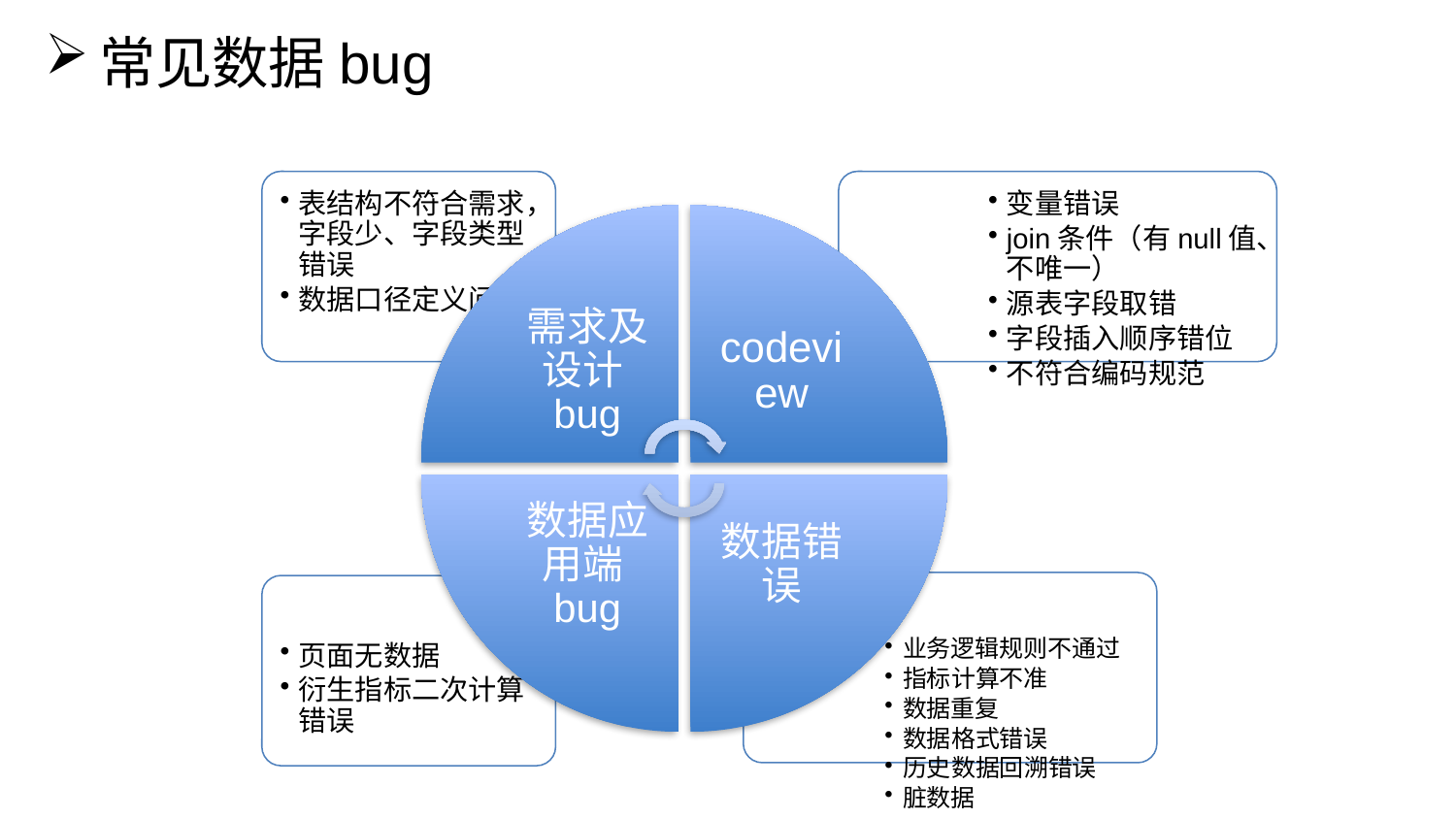

常见数据bug
业务逻辑规则不通过
指标计算不准
数据重复
数据格式错误
历史数据回溯错误
脏数据
页面无数据
衍生指标二次计算错误
变量错误
join条件（有null值、不唯一）
源表字段取错
字段插入顺序错位
不符合编码规范
表结构不符合需求，字段少、字段类型错误
数据口径定义问题
需求及设计bug
codeview
数据错误
数据应用端bug